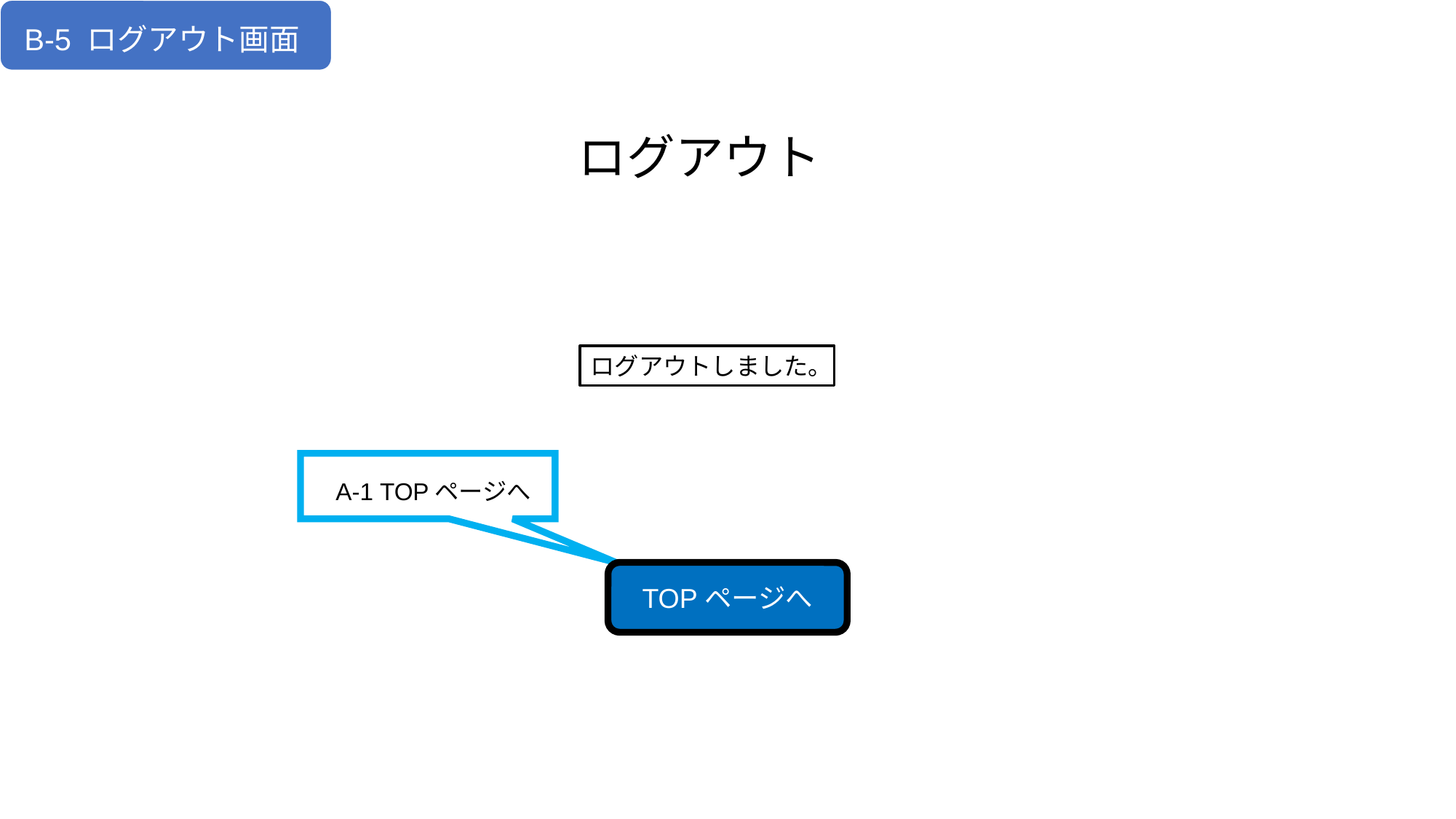

B-5 ログアウト画面
ログアウト
ログアウトしました。

A-1 TOPページへ

TOPページへ